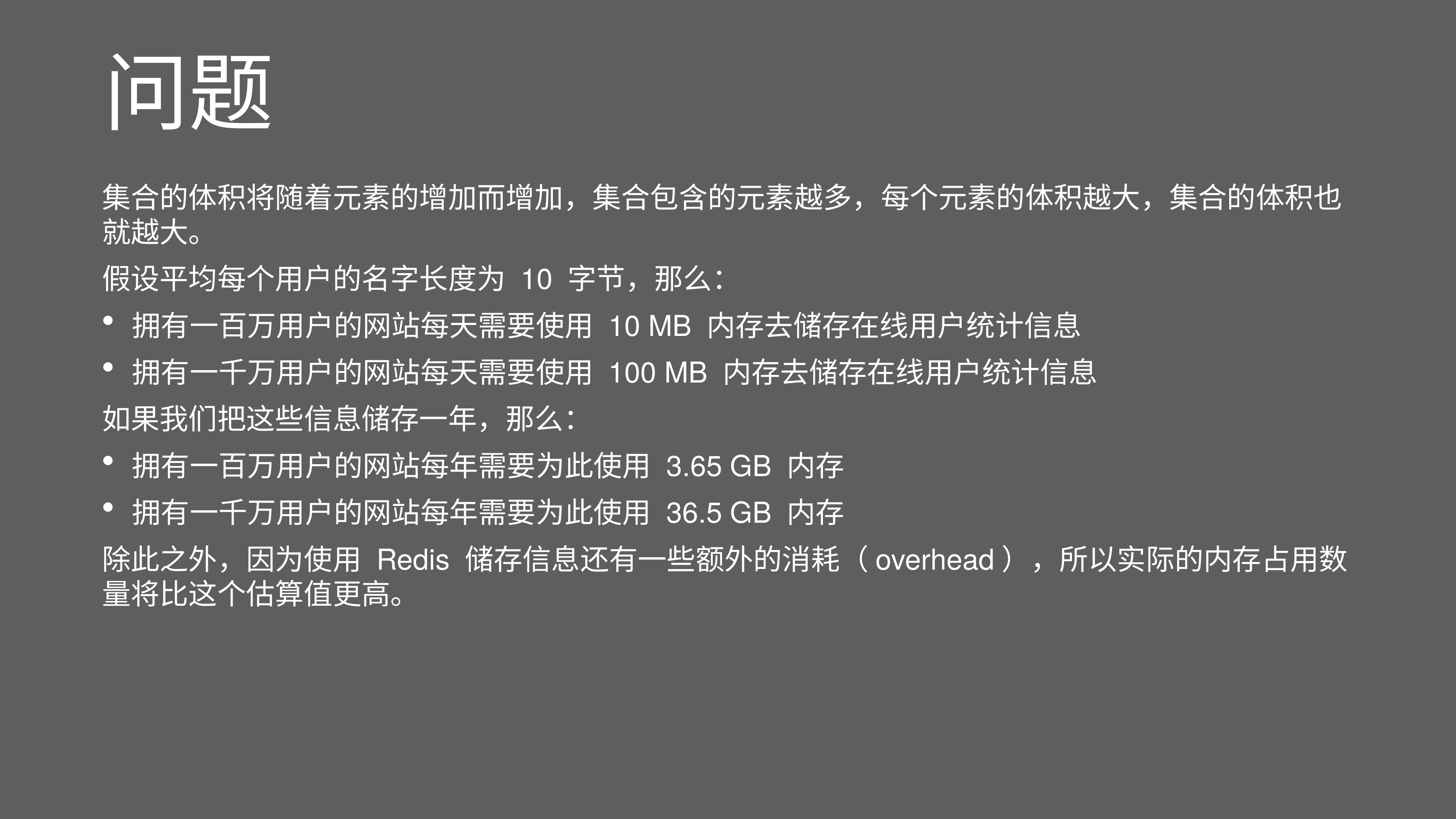

# 问题
集合的体积将随着元素的增加而增加，集合包含的元素越多，每个元素的体积越大，集合的体积也就越大。
假设平均每个用户的名字长度为 10 字节，那么：
拥有一百万用户的网站每天需要使用 10 MB 内存去储存在线用户统计信息
拥有一千万用户的网站每天需要使用 100 MB 内存去储存在线用户统计信息
如果我们把这些信息储存一年，那么：
拥有一百万用户的网站每年需要为此使用 3.65 GB 内存
拥有一千万用户的网站每年需要为此使用 36.5 GB 内存
除此之外，因为使用 Redis 储存信息还有一些额外的消耗（overhead），所以实际的内存占用数量将比这个估算值更高。